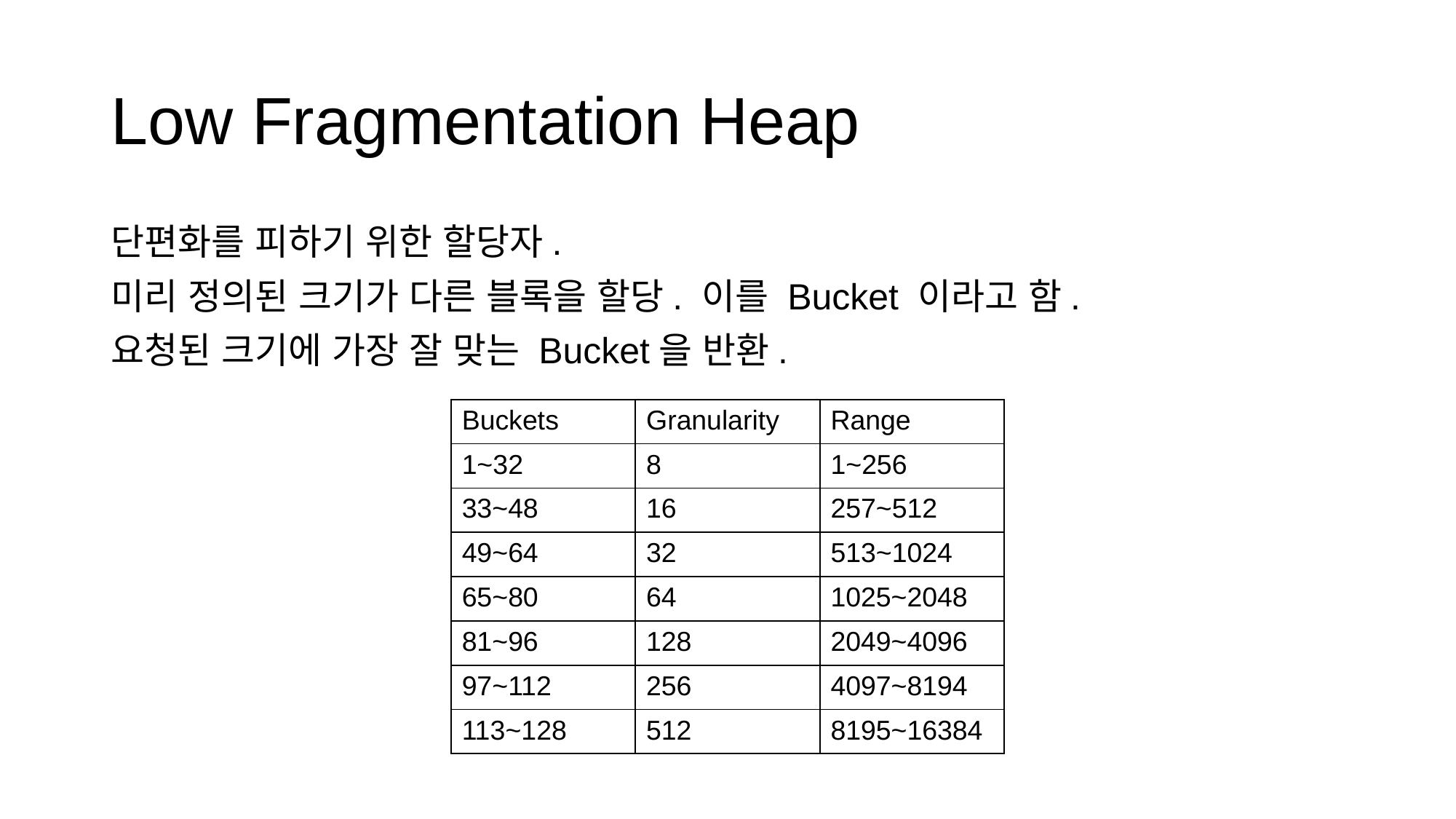

# Low Fragmentation Heap
단편화를 피하기 위한 할당자.
미리 정의된 크기가 다른 블록을 할당. 이를 Bucket 이라고 함.
요청된 크기에 가장 잘 맞는 Bucket을 반환.

| Buckets | Granularity | Range |
| --- | --- | --- |
| 1~32 | 8 | 1~256 |
| 33~48 | 16 | 257~512 |
| 49~64 | 32 | 513~1024 |
| 65~80 | 64 | 1025~2048 |
| 81~96 | 128 | 2049~4096 |
| 97~112 | 256 | 4097~8194 |
| 113~128 | 512 | 8195~16384 |